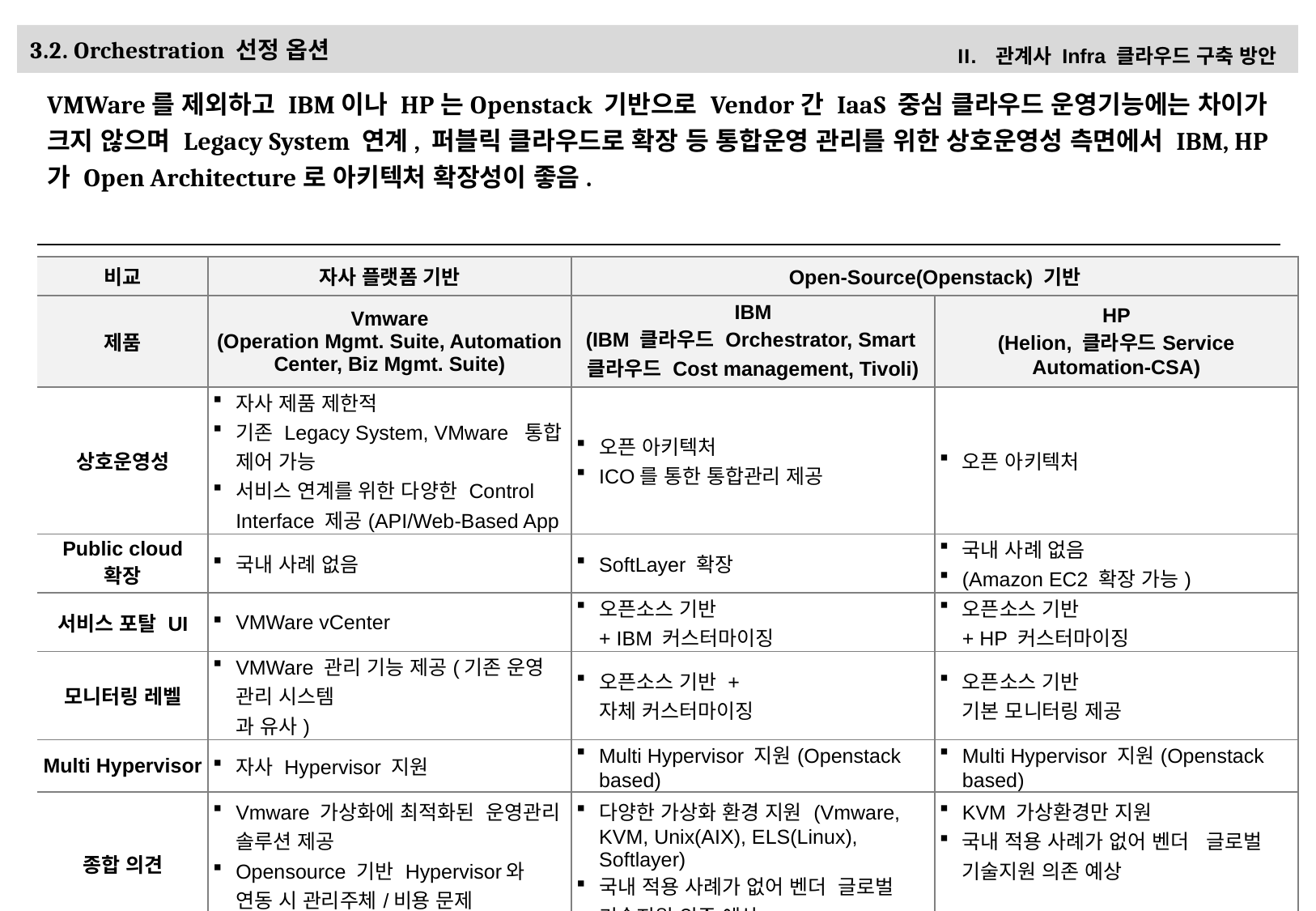

# 3.2. Orchestration 선정 옵션
관계사 Infra 클라우드 구축 방안
VMWare를 제외하고 IBM이나 HP는Openstack 기반으로 Vendor간 IaaS 중심 클라우드 운영기능에는 차이가 크지 않으며 Legacy System 연계, 퍼블릭 클라우드로 확장 등 통합운영 관리를 위한 상호운영성 측면에서 IBM, HP 가 Open Architecture로 아키텍처 확장성이 좋음.
| 비교 | 자사 플랫폼 기반 | Open-Source(Openstack) 기반 |  |
| --- | --- | --- | --- |
| 제품 | Vmware (Operation Mgmt. Suite, Automation Center, Biz Mgmt. Suite) | IBM (IBM 클라우드 Orchestrator, Smart클라우드 Cost management, Tivoli) | HP (Helion, 클라우드Service Automation-CSA) |
| 상호운영성 | 자사 제품 제한적 기존 Legacy System, VMware 통합 제어 가능 서비스 연계를 위한 다양한 Control Interface 제공(API/Web-Based App | 오픈 아키텍처 ICO를 통한 통합관리 제공 | 오픈 아키텍처 |
| Public cloud 확장 | 국내 사례 없음 | SoftLayer 확장 | 국내 사례 없음 (Amazon EC2 확장 가능) |
| 서비스 포탈 UI | VMWare vCenter | 오픈소스 기반 + IBM 커스터마이징 | 오픈소스 기반 + HP 커스터마이징 |
| 모니터링 레벨 | VMWare 관리 기능 제공(기존 운영 관리 시스템 과 유사) | 오픈소스 기반 + 자체 커스터마이징 | 오픈소스 기반 기본 모니터링 제공 |
| Multi Hypervisor | 자사 Hypervisor 지원 | Multi Hypervisor 지원(Openstack based) | Multi Hypervisor 지원(Openstack based) |
| 종합 의견 | Vmware 가상화에 최적화된 운영관리 솔루션 제공 Opensource 기반 Hypervisor와 연동 시 관리주체/비용 문제 | 다양한 가상화 환경 지원 (Vmware, KVM, Unix(AIX), ELS(Linux), Softlayer) 국내 적용 사례가 없어 벤더 글로벌 기술지원 의존 예상 | KVM 가상환경만 지원 국내 적용 사례가 없어 벤더 글로벌 기술지원 의존 예상 |